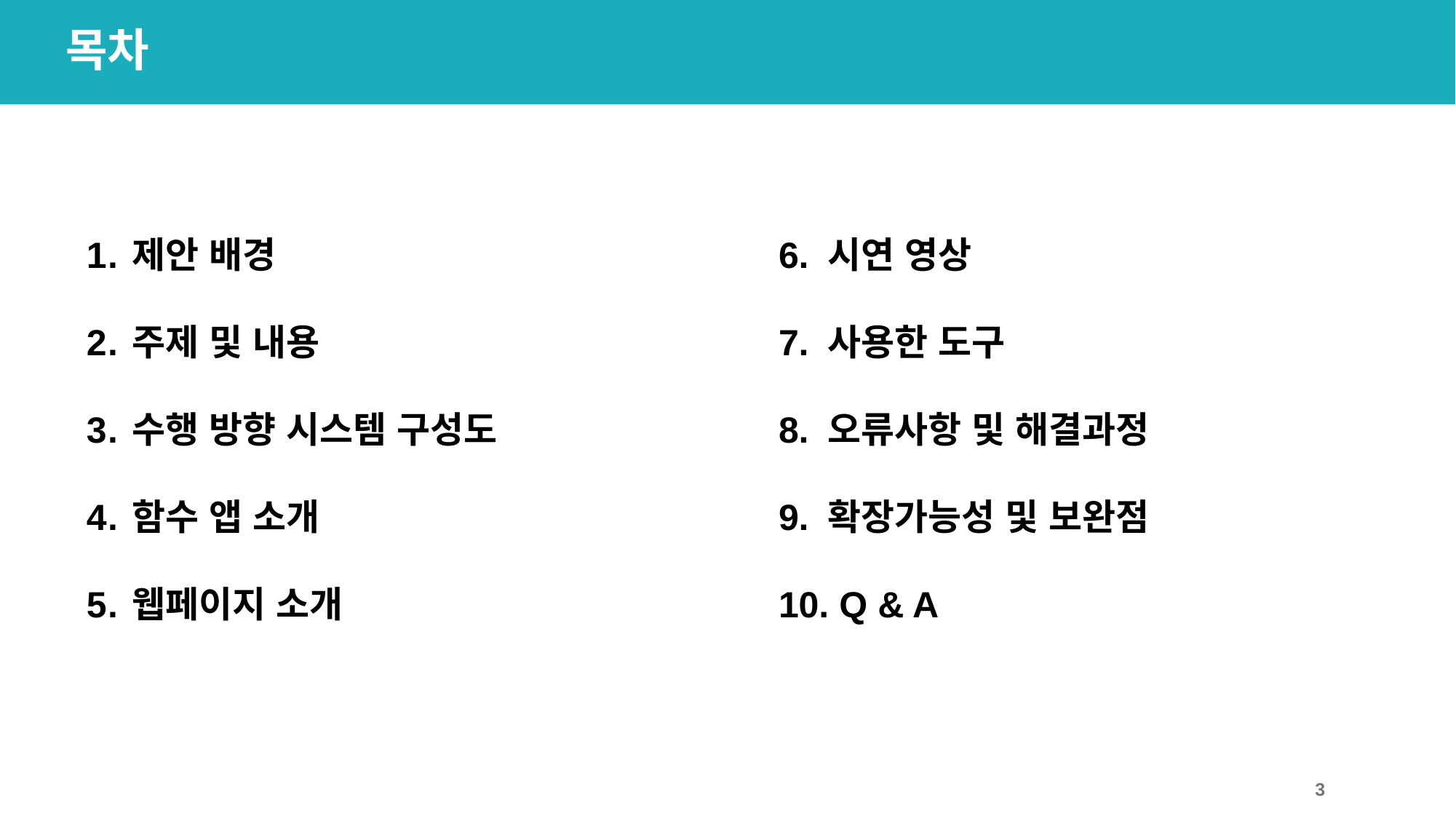

# 목차
제안 배경

주제 및 내용

수행 방향 시스템 구성도

함수 앱 소개

웹페이지 소개

6. 시연 영상

7. 사용한 도구

8. 오류사항 및 해결과정

9. 확장가능성 및 보완점

10. Q & A

3